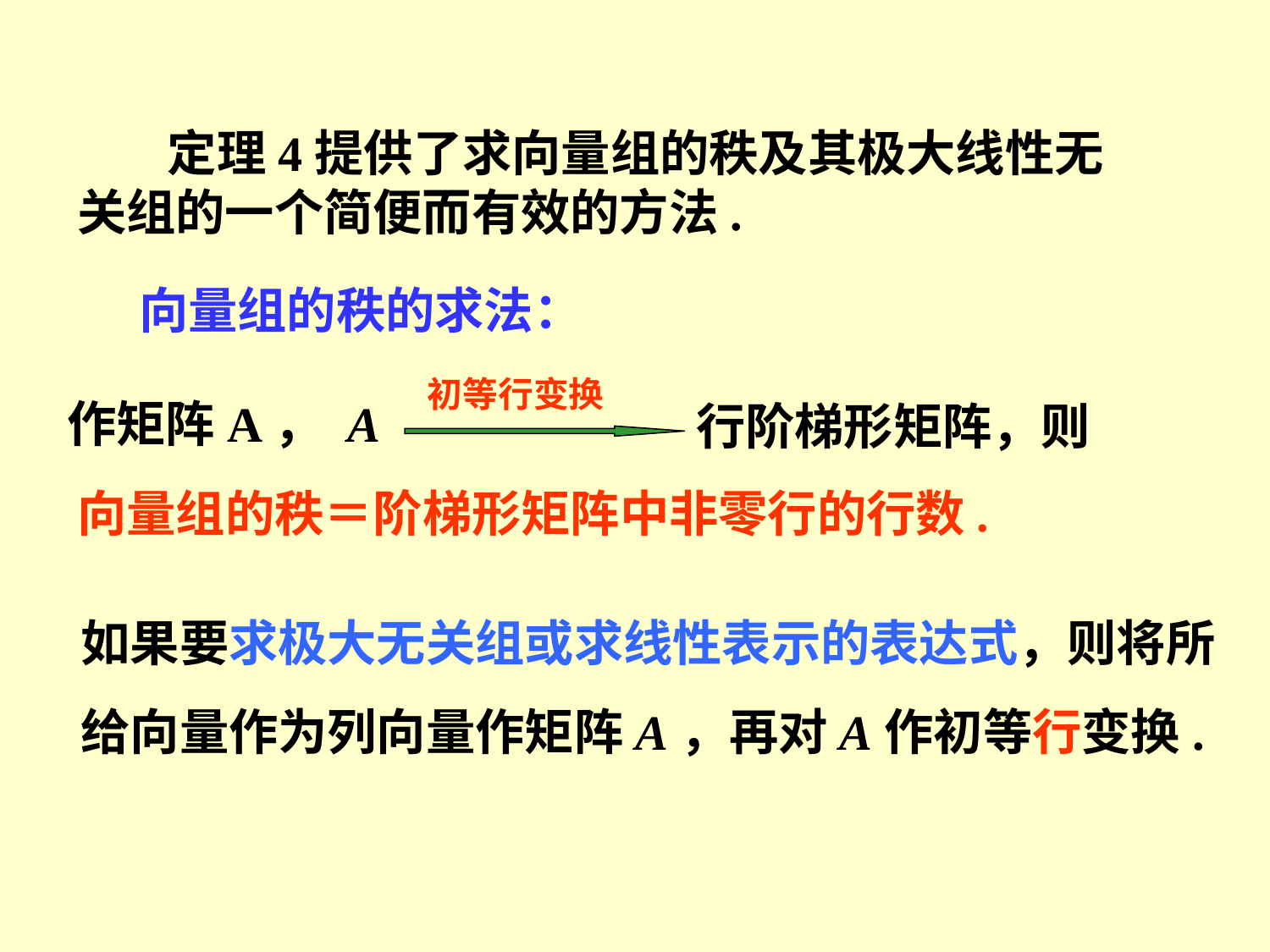

定理4提供了求向量组的秩及其极大线性无关组的一个简便而有效的方法.
向量组的秩的求法：
初等行变换
作矩阵A，
A
行阶梯形矩阵，则

向量组的秩＝阶梯形矩阵中非零行的行数.
如果要求极大无关组或求线性表示的表达式，则将所
给向量作为列向量作矩阵A，再对A作初等行变换.